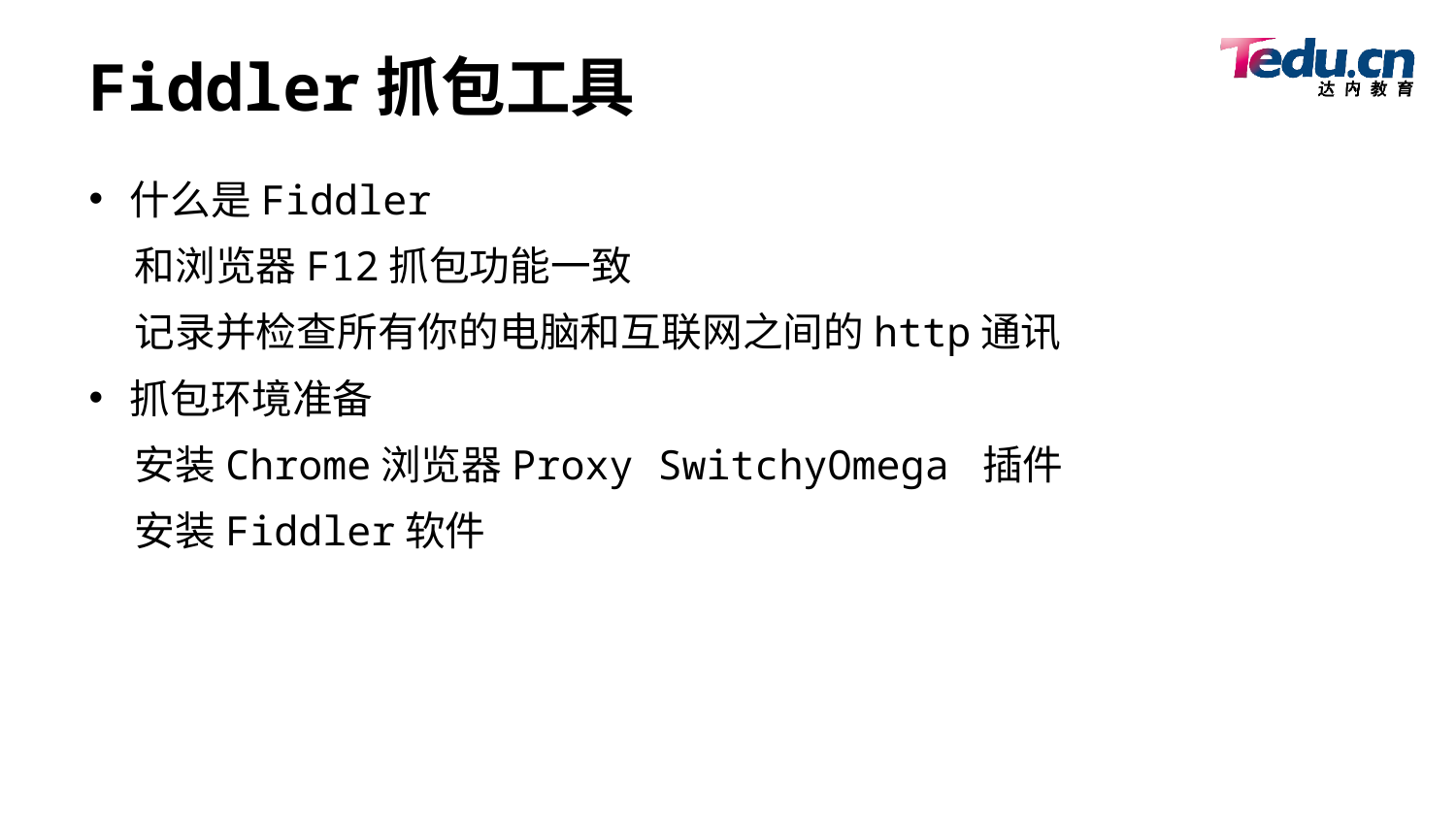

# Fiddler抓包工具
什么是Fiddler
    和浏览器F12抓包功能一致
    记录并检查所有你的电脑和互联网之间的http通讯
抓包环境准备
    安装Chrome浏览器Proxy SwitchyOmega 插件
    安装Fiddler软件